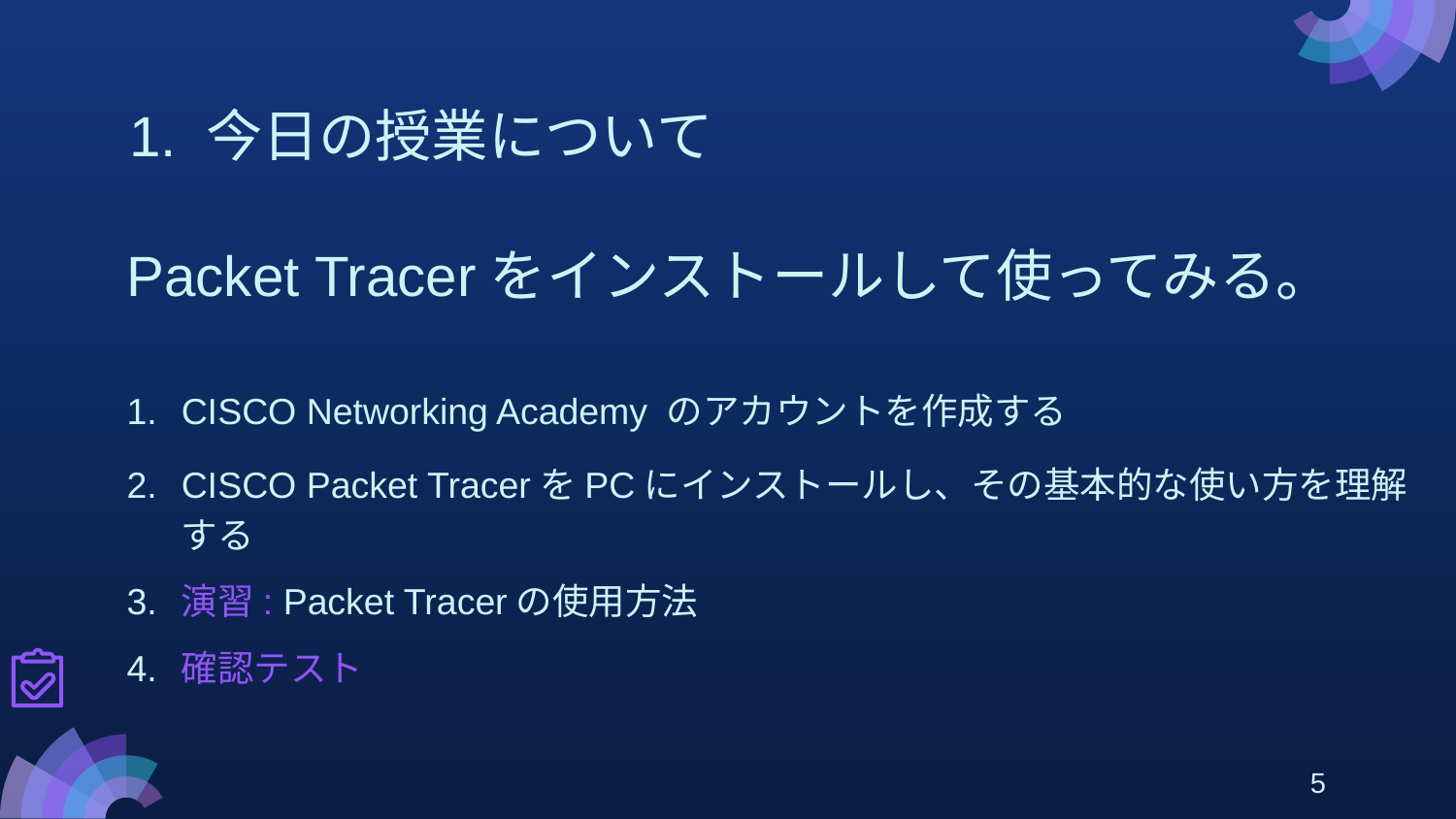

# 1. 今日の授業について
Packet Tracerをインストールして使ってみる。

CISCO Networking Academy のアカウントを作成する
CISCO Packet TracerをPCにインストールし、その基本的な使い方を理解する
演習: Packet Tracerの使用方法
確認テスト

5